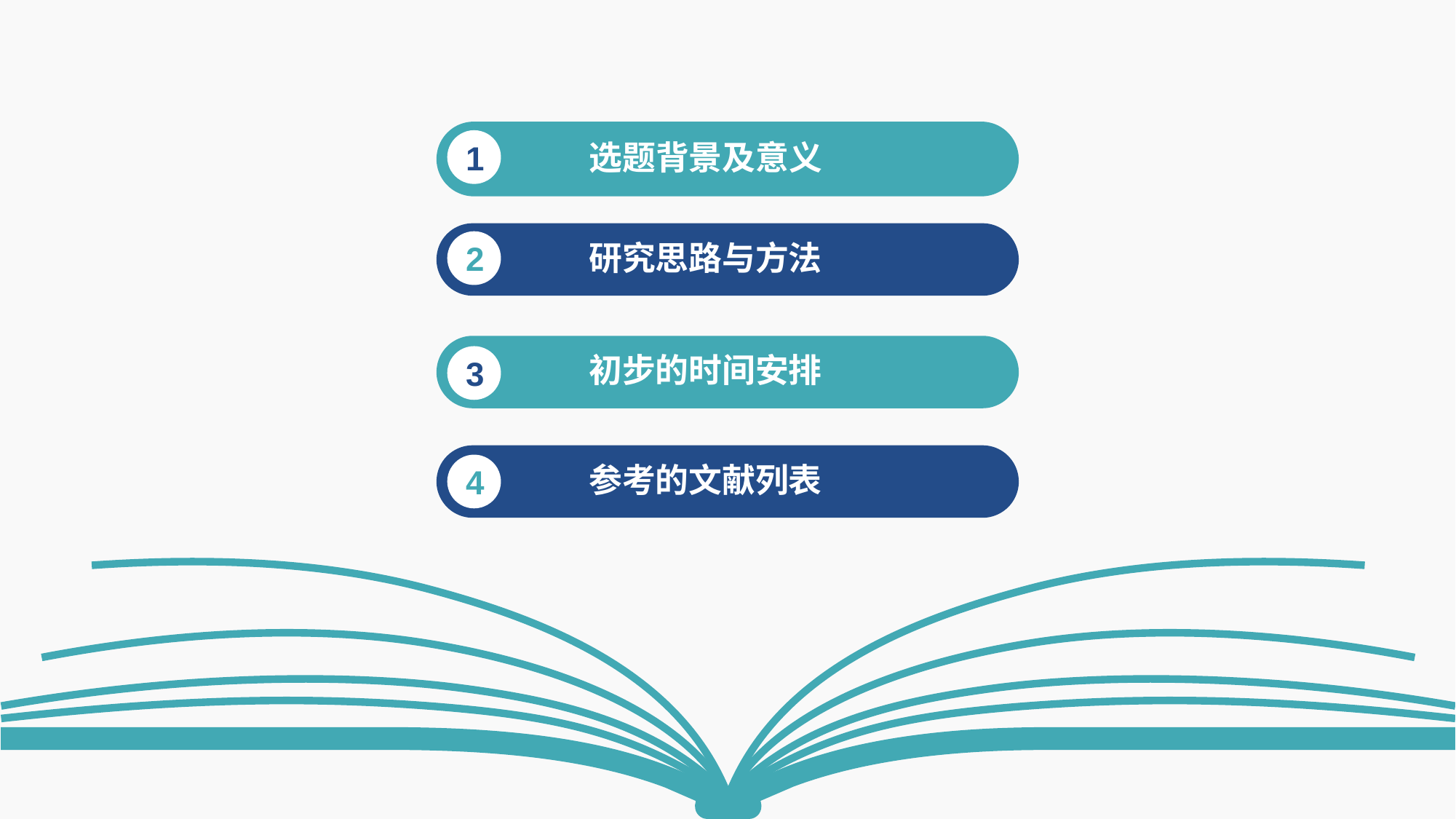

选题背景及意义
1
研究思路与方法
2
初步的时间安排
3
参考的文献列表
4